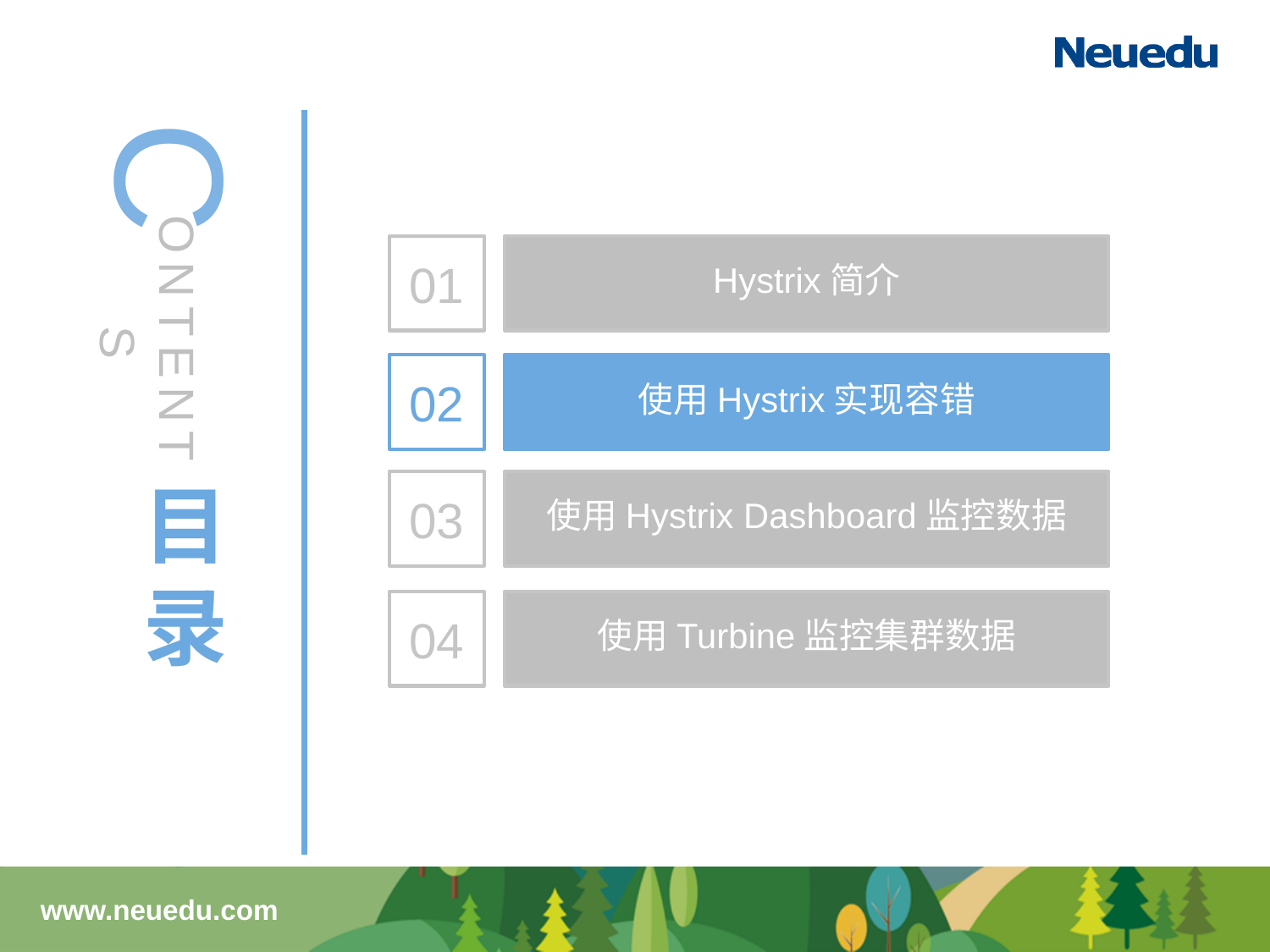

01
Hystrix简介
02
使用Hystrix实现容错
03
使用Hystrix Dashboard监控数据
04
使用Turbine监控集群数据